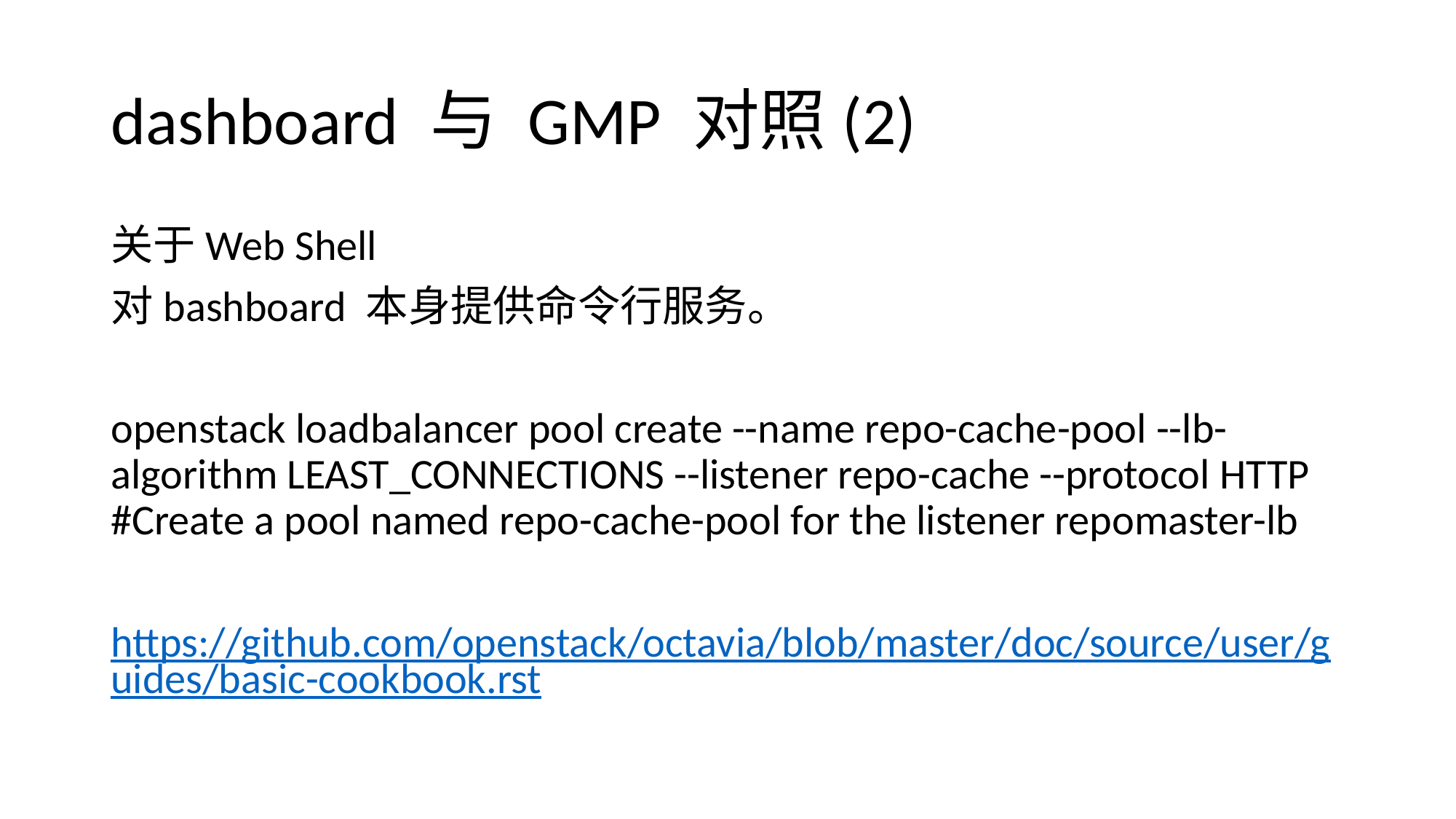

# dashboard 与 GMP 对照(2)
关于Web Shell
对bashboard 本身提供命令行服务。

openstack loadbalancer pool create --name repo-cache-pool --lb-algorithm LEAST_CONNECTIONS --listener repo-cache --protocol HTTP #Create a pool named repo-cache-pool for the listener repomaster-lb

https://github.com/openstack/octavia/blob/master/doc/source/user/guides/basic-cookbook.rst